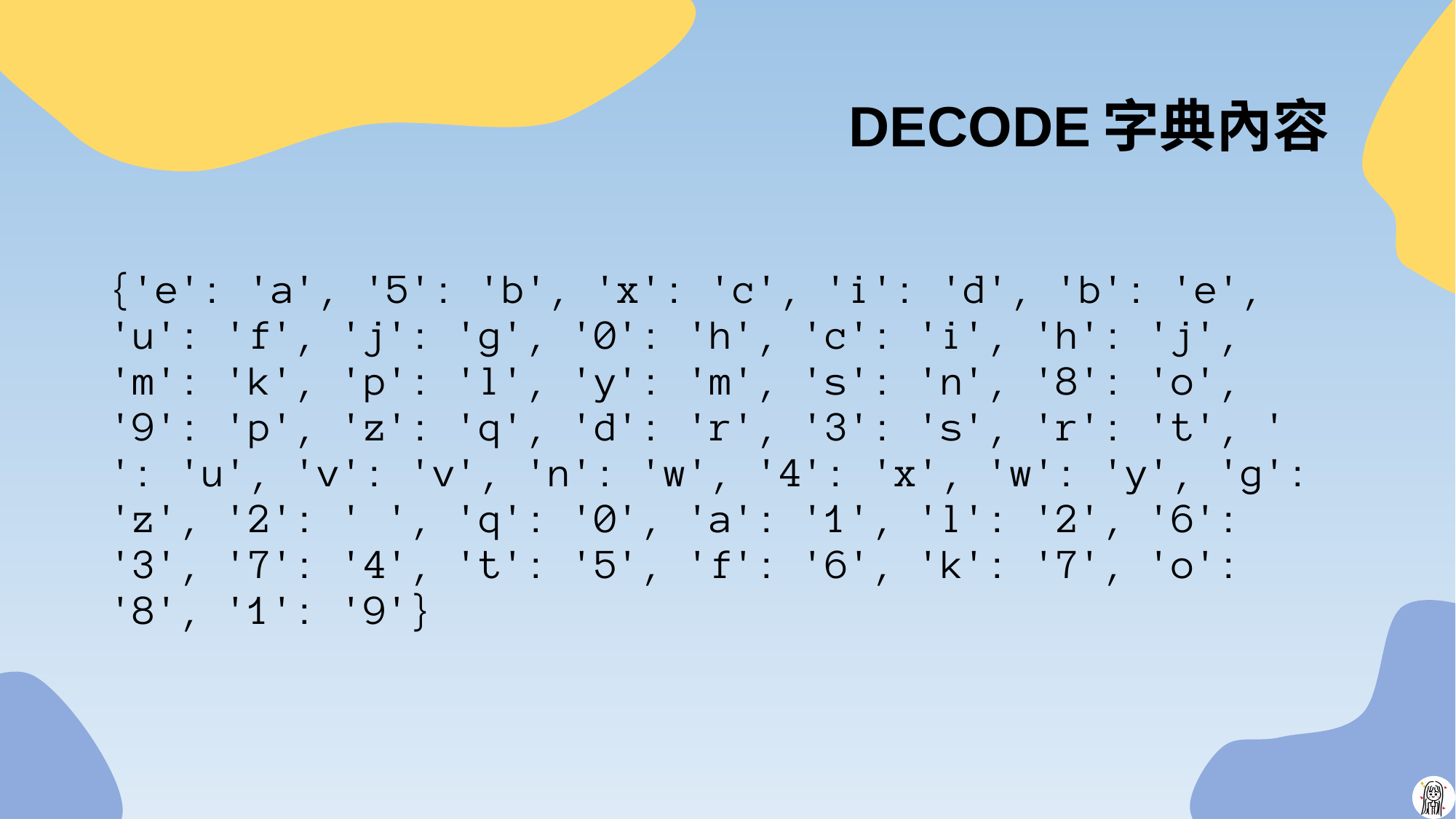

# DECODE字典內容
{'e': 'a', '5': 'b', 'x': 'c', 'i': 'd', 'b': 'e', 'u': 'f', 'j': 'g', '0': 'h', 'c': 'i', 'h': 'j', 'm': 'k', 'p': 'l', 'y': 'm', 's': 'n', '8': 'o', '9': 'p', 'z': 'q', 'd': 'r', '3': 's', 'r': 't', ' ': 'u', 'v': 'v', 'n': 'w', '4': 'x', 'w': 'y', 'g': 'z', '2': ' ', 'q': '0', 'a': '1', 'l': '2', '6': '3', '7': '4', 't': '5', 'f': '6', 'k': '7', 'o': '8', '1': '9'}
26